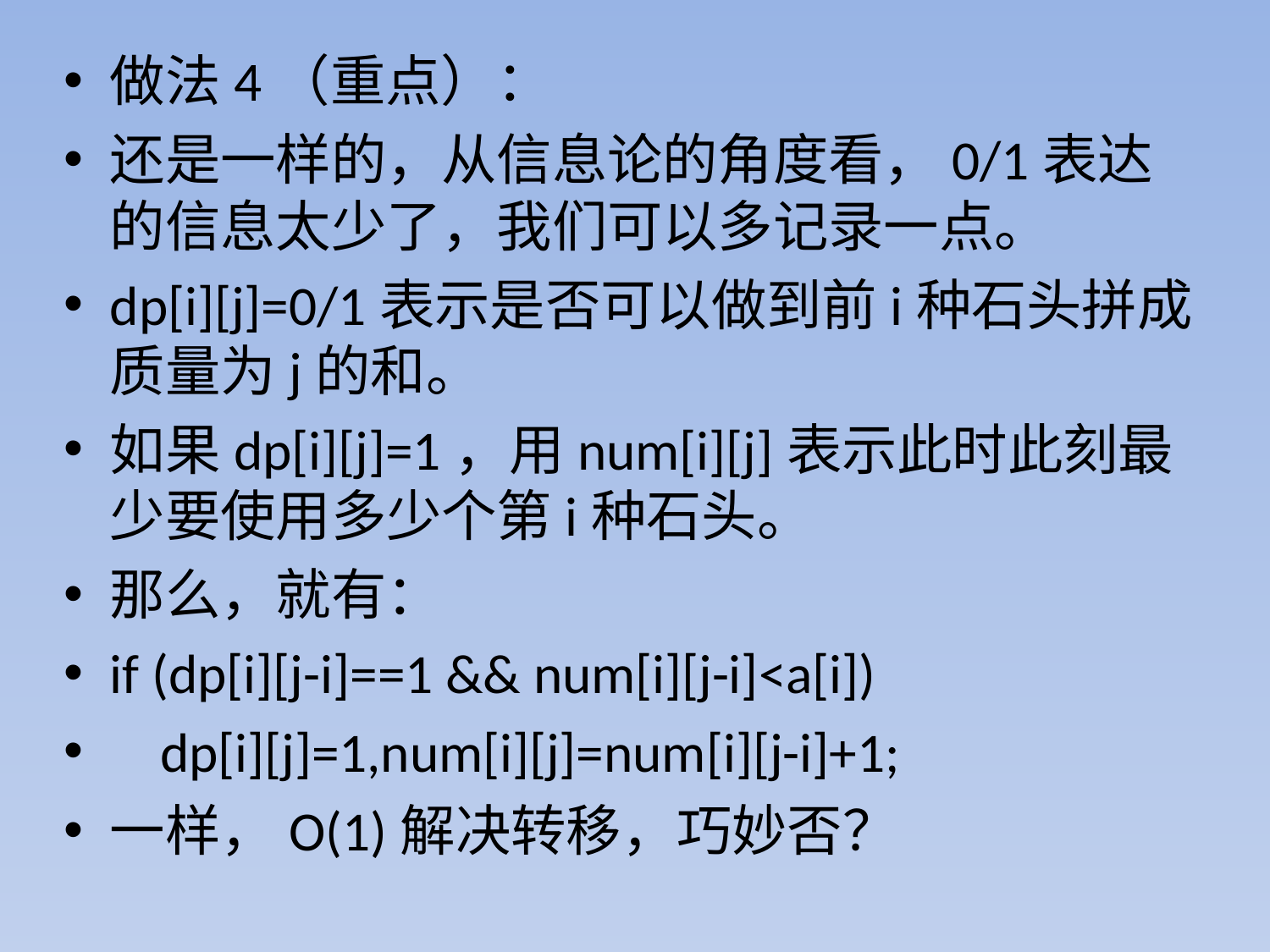

做法4（重点）：
还是一样的，从信息论的角度看，0/1表达的信息太少了，我们可以多记录一点。
dp[i][j]=0/1表示是否可以做到前i种石头拼成质量为j的和。
如果dp[i][j]=1，用num[i][j]表示此时此刻最少要使用多少个第i种石头。
那么，就有：
if (dp[i][j-i]==1 && num[i][j-i]<a[i])
    dp[i][j]=1,num[i][j]=num[i][j-i]+1;
一样，O(1)解决转移，巧妙否？